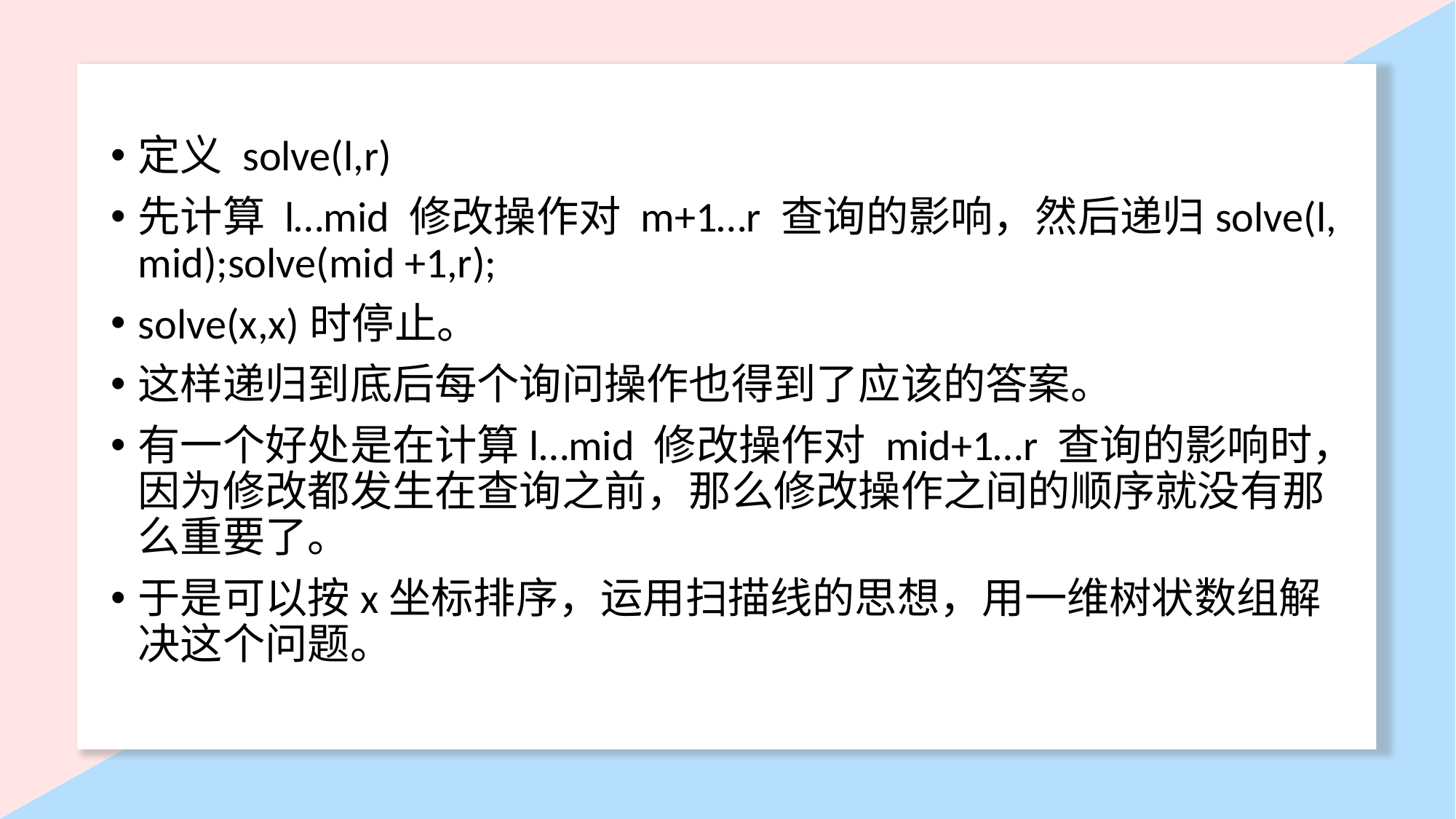

定义 solve(l,r)
先计算 l…mid 修改操作对 m+1…r 查询的影响，然后递归solve(l, mid);solve(mid +1,r);
solve(x,x)时停止。
这样递归到底后每个询问操作也得到了应该的答案。
有一个好处是在计算l…mid 修改操作对 mid+1…r 查询的影响时，因为修改都发生在查询之前，那么修改操作之间的顺序就没有那么重要了。
于是可以按x坐标排序，运用扫描线的思想，用一维树状数组解决这个问题。